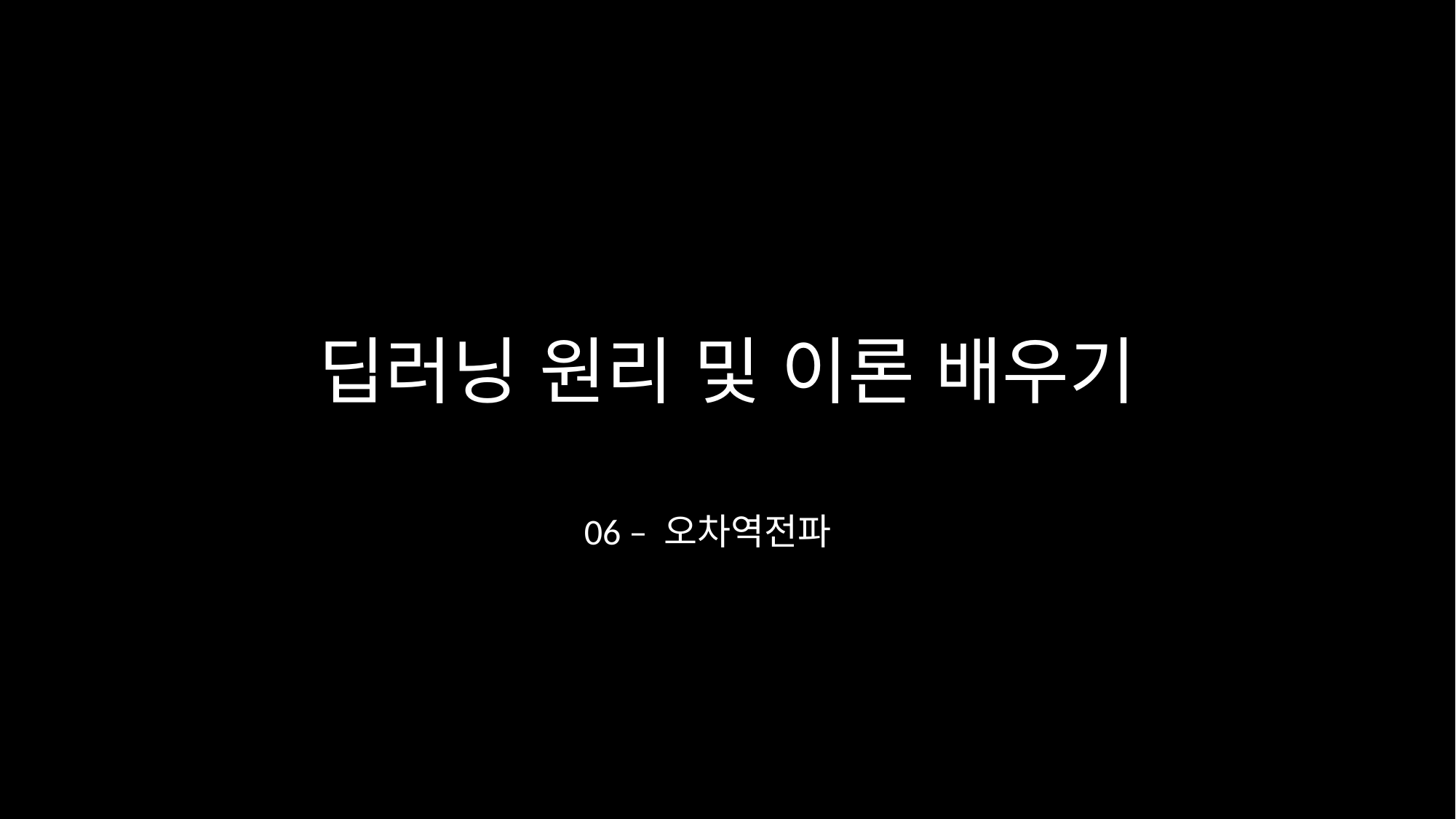

# 딥러닝 원리 및 이론 배우기
06 – 오차역전파